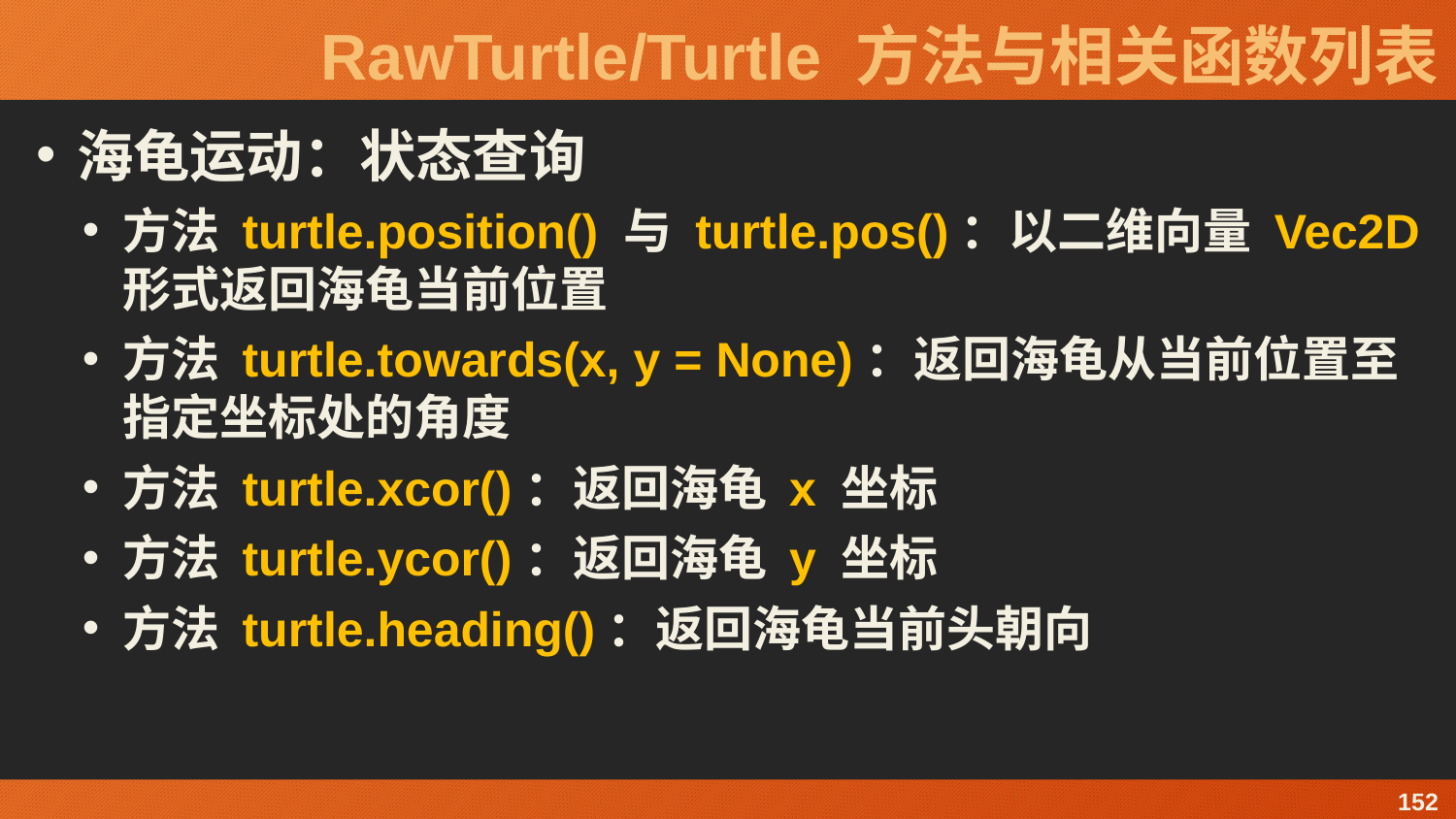

# RawTurtle/Turtle 方法与相关函数列表
海龟运动：状态查询
方法 turtle.position() 与 turtle.pos()：以二维向量 Vec2D 形式返回海龟当前位置
方法 turtle.towards(x, y = None)：返回海龟从当前位置至指定坐标处的角度
方法 turtle.xcor()：返回海龟 x 坐标
方法 turtle.ycor()：返回海龟 y 坐标
方法 turtle.heading()：返回海龟当前头朝向
152